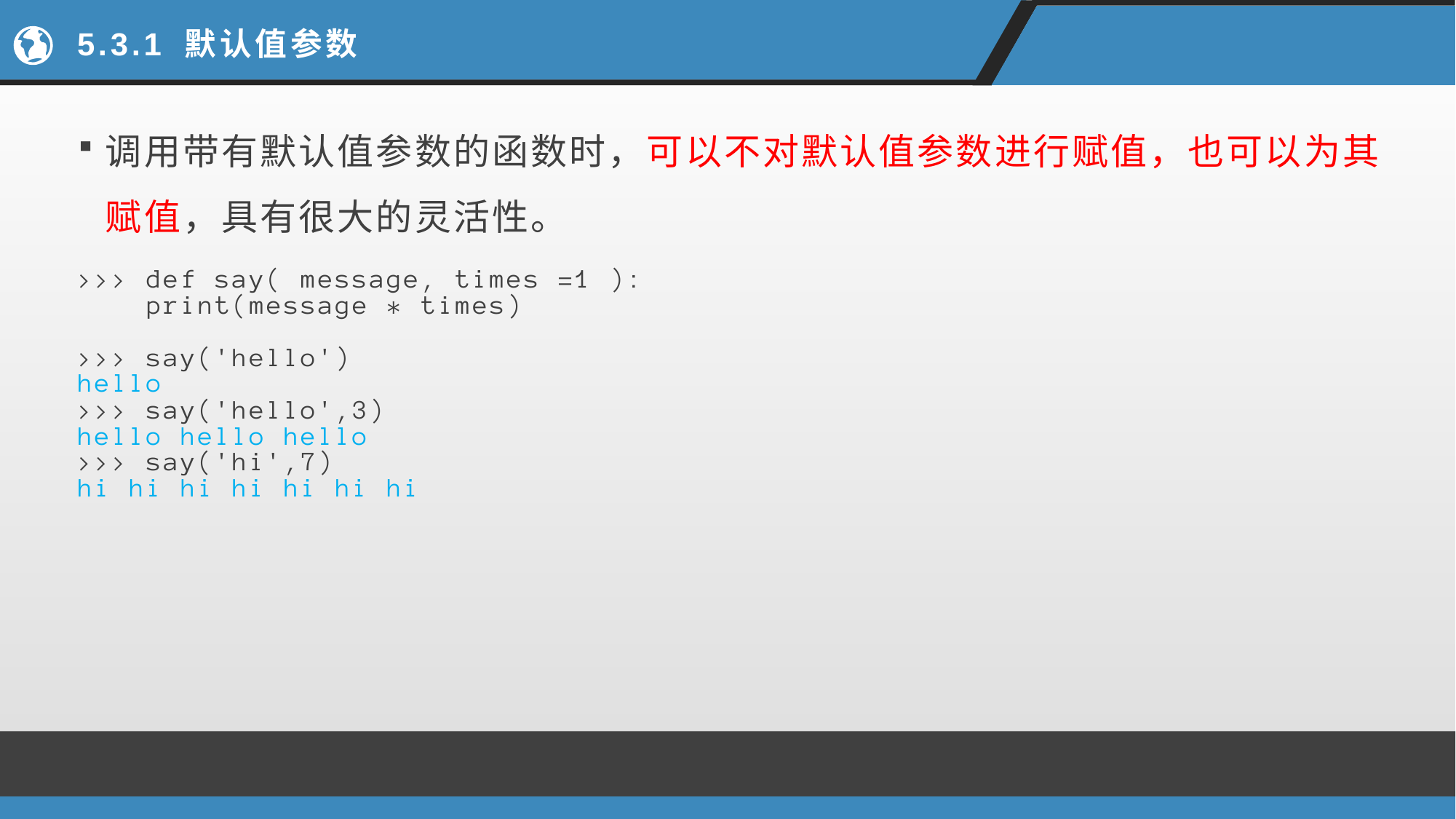

# 5.3.1 默认值参数

调用带有默认值参数的函数时，可以不对默认值参数进行赋值，也可以为其赋值，具有很大的灵活性。

>>> def say( message, times =1 ):
    print(message * times)

>>> say('hello')
hello
>>> say('hello',3)
hello hello hello
>>> say('hi',7)
hi hi hi hi hi hi hi